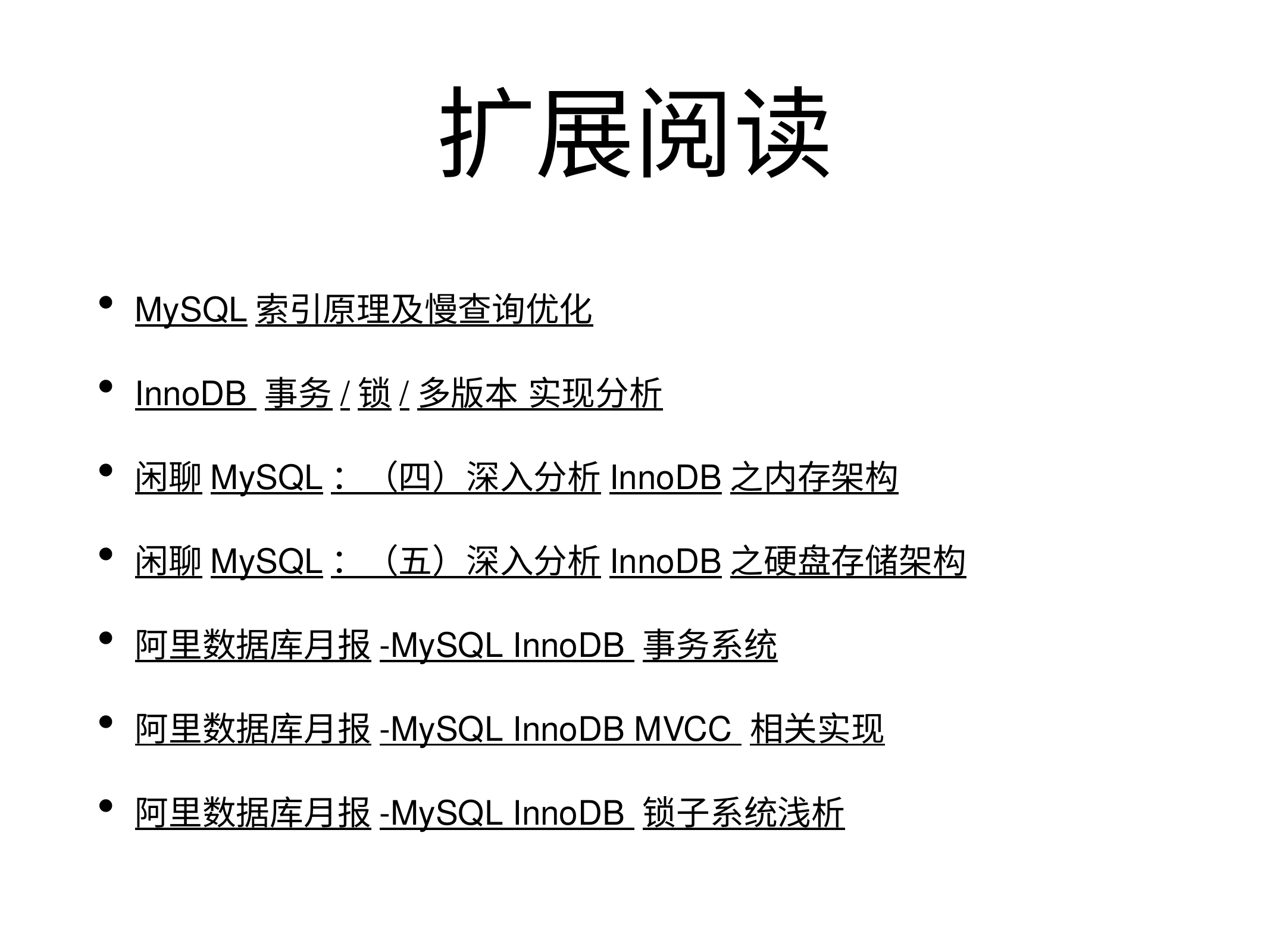

# 扩展阅读
MySQL索引原理及慢查询优化
InnoDB 事务/锁/多版本 实现分析
闲聊MySQL：（四）深入分析InnoDB之内存架构
闲聊MySQL：（五）深入分析InnoDB之硬盘存储架构
阿里数据库月报-MySQL InnoDB 事务系统
阿里数据库月报-MySQL InnoDB MVCC 相关实现
阿里数据库月报-MySQL InnoDB 锁子系统浅析